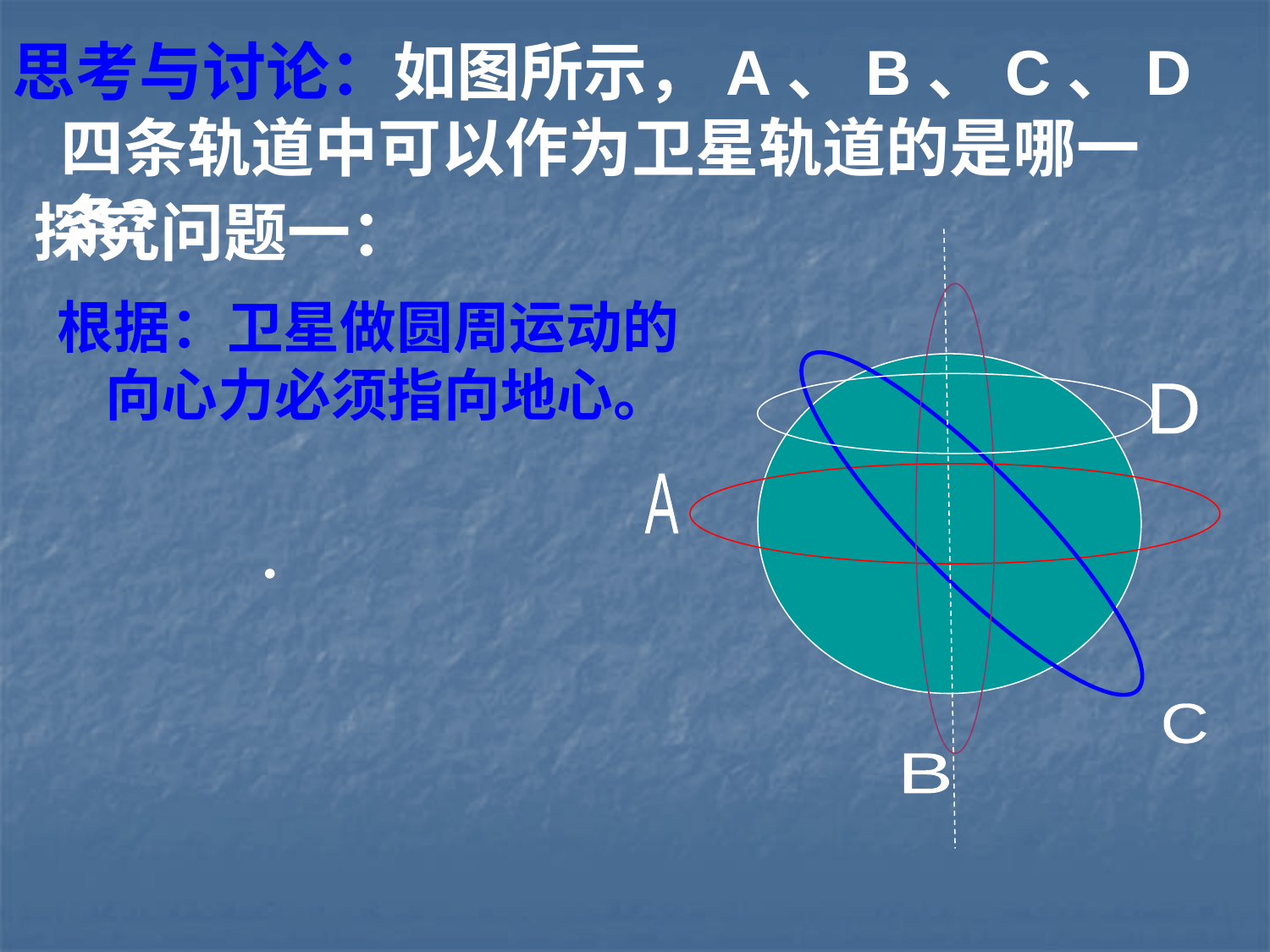

思考与讨论：如图所示，A、B、C、D四条轨道中可以作为卫星轨道的是哪一条？
探究问题一：

D

A

C
B

根据：卫星做圆周运动的向心力必须指向地心。